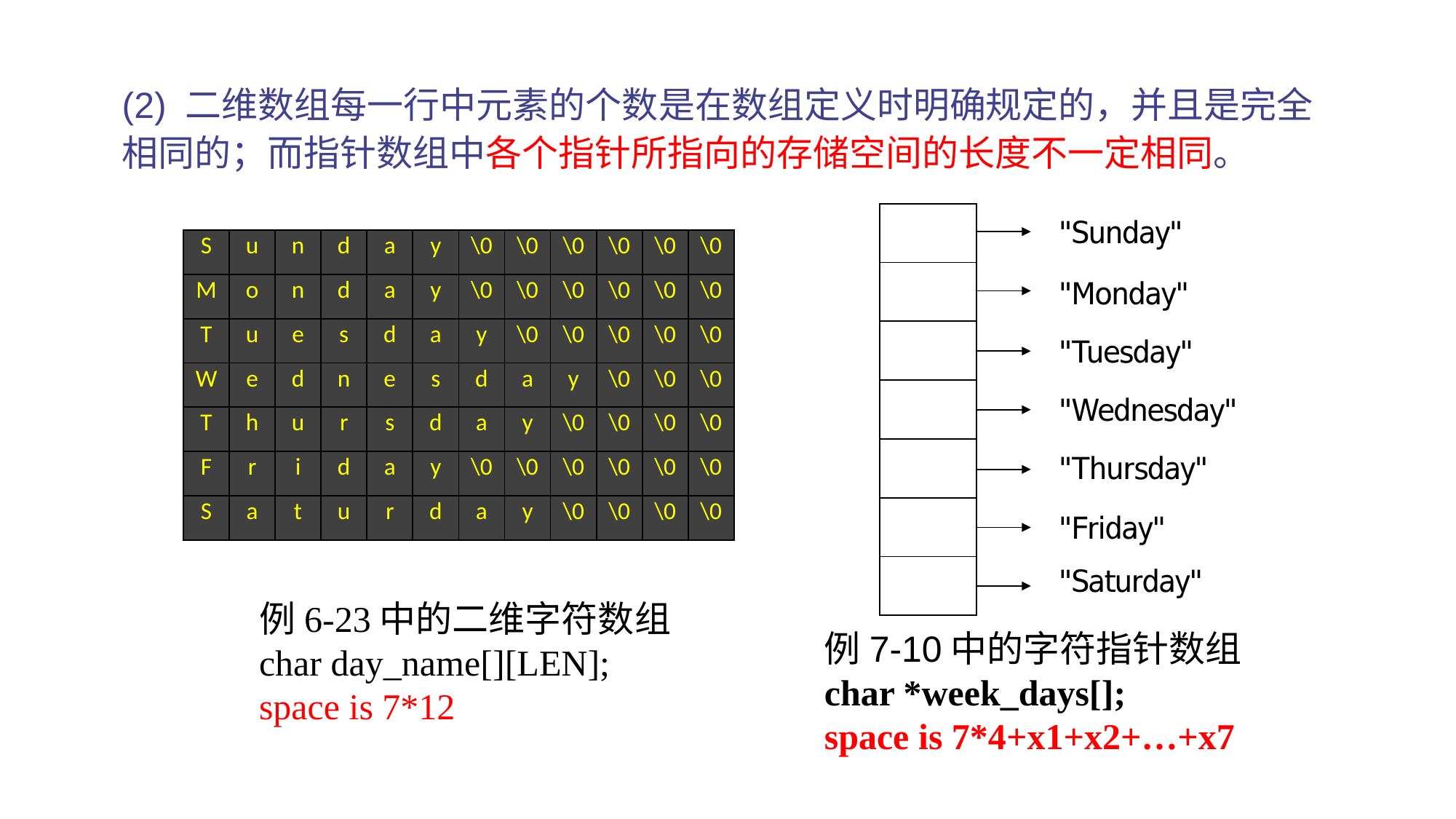

(2) 二维数组每一行中元素的个数是在数组定义时明确规定的，并且是完全相同的；而指针数组中各个指针所指向的存储空间的长度不一定相同。
|  |
| --- |
|  |
|  |
|  |
|  |
|  |
|  |
"Sunday"
| S | u | n | d | a | y | \0 | \0 | \0 | \0 | \0 | \0 |
| --- | --- | --- | --- | --- | --- | --- | --- | --- | --- | --- | --- |
| M | o | n | d | a | y | \0 | \0 | \0 | \0 | \0 | \0 |
| T | u | e | s | d | a | y | \0 | \0 | \0 | \0 | \0 |
| W | e | d | n | e | s | d | a | y | \0 | \0 | \0 |
| T | h | u | r | s | d | a | y | \0 | \0 | \0 | \0 |
| F | r | i | d | a | y | \0 | \0 | \0 | \0 | \0 | \0 |
| S | a | t | u | r | d | a | y | \0 | \0 | \0 | \0 |
"Monday"
"Tuesday"
"Wednesday"
"Thursday"
"Friday"
"Saturday"
例6-23中的二维字符数组
char day_name[][LEN];
space is 7*12
例7-10中的字符指针数组
char *week_days[];
space is 7*4+x1+x2+…+x7